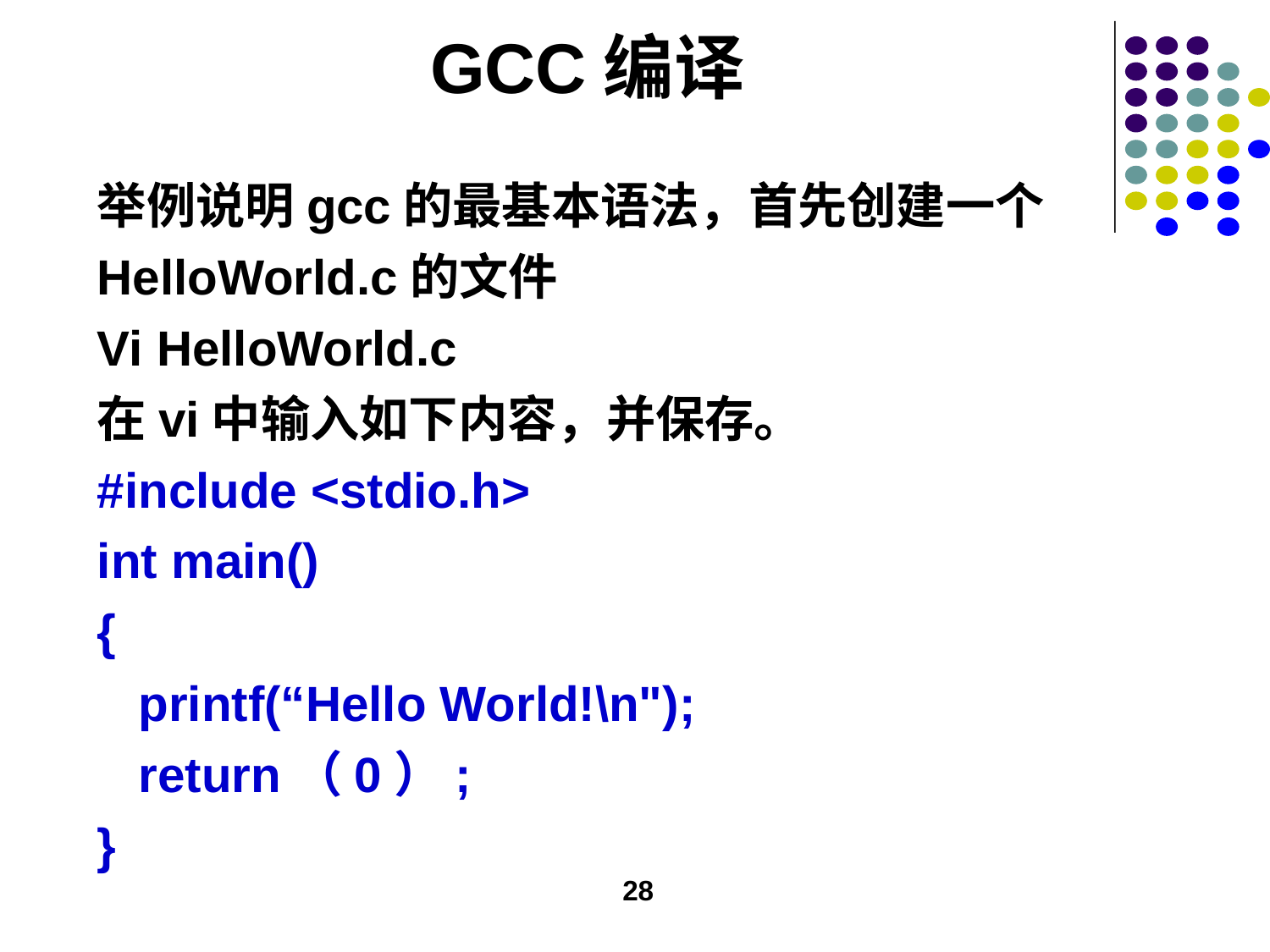

GCC编译
举例说明gcc的最基本语法，首先创建一个HelloWorld.c的文件
Vi HelloWorld.c
在vi中输入如下内容，并保存。
#include <stdio.h>
int main()
{
   printf(“Hello World!\n");
   return（0）;
}
28